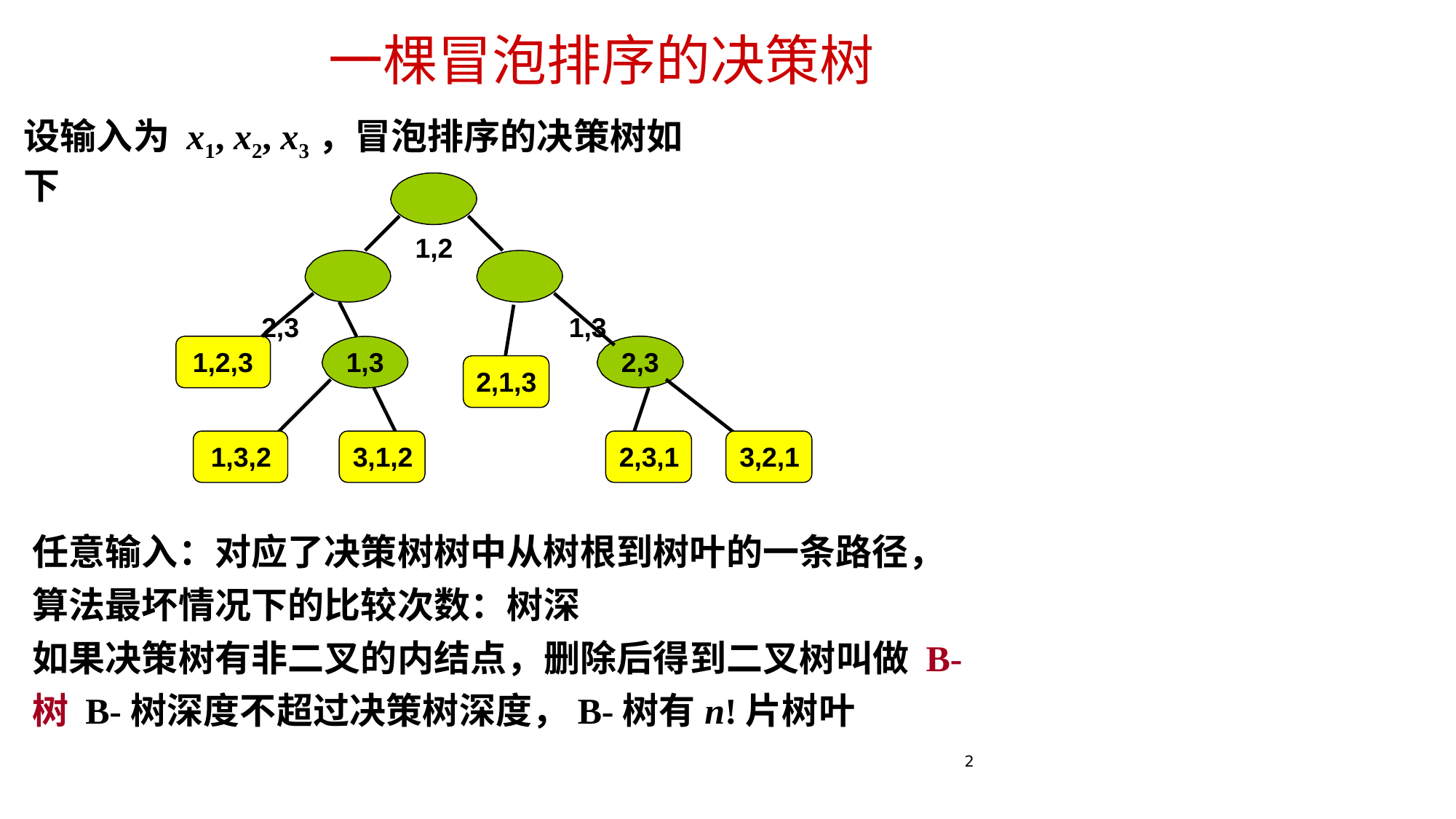

# 一棵冒泡排序的决策树
设输入为 x1, x2, x3，冒泡排序的决策树如下
1,2

2,3	1,3

2,3
1,2,3
1,3
2,1,3

1,3,2	3,1,2	2,3,1	3,2,1

任意输入：对应了决策树树中从树根到树叶的一条路径， 算法最坏情况下的比较次数：树深
如果决策树有非二叉的内结点，删除后得到二叉树叫做 B-树 B-树深度不超过决策树深度，B-树有n!片树叶
2